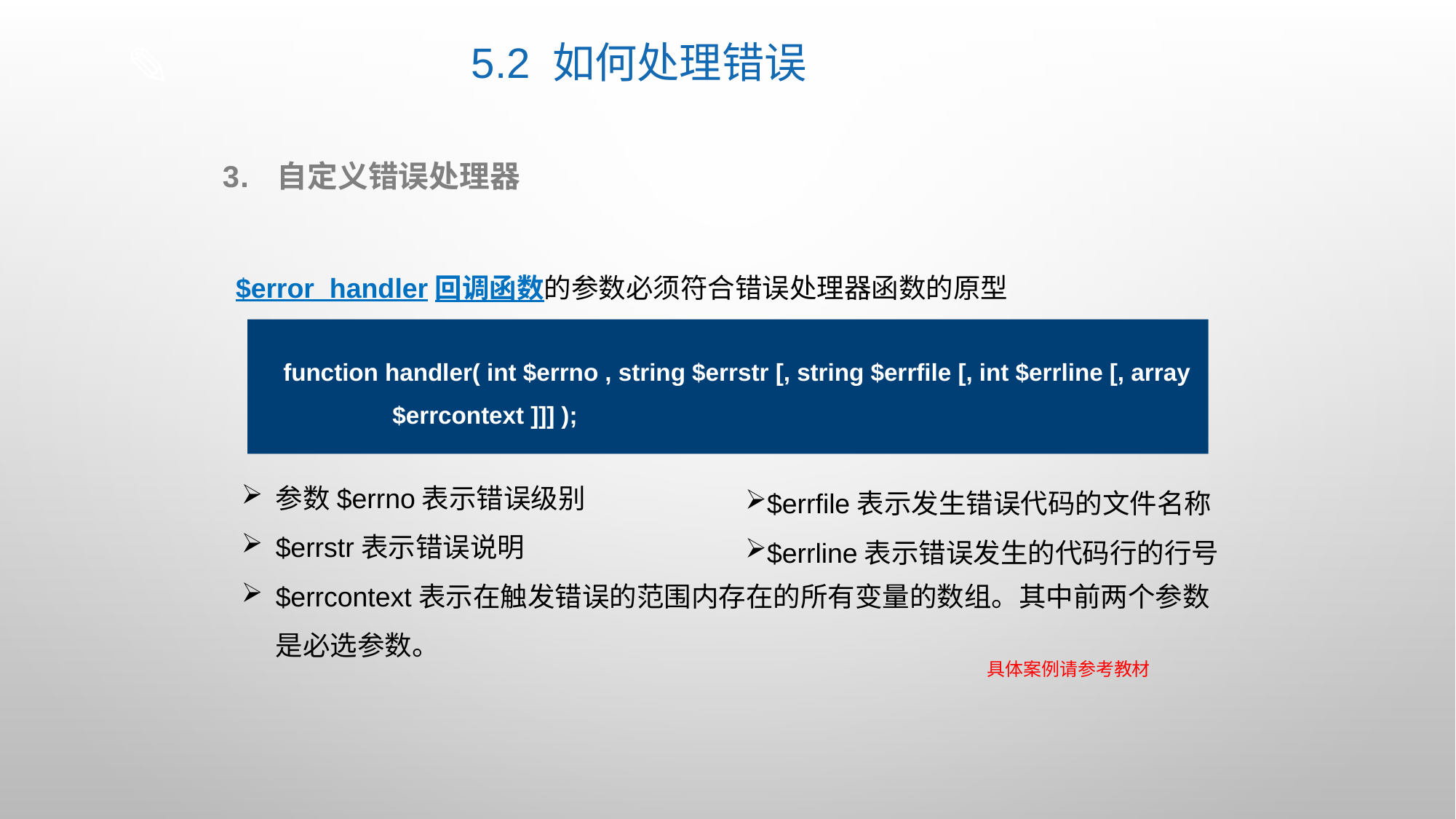

# 5.2 如何处理错误
自定义错误处理器
$error_handler回调函数的参数必须符合错误处理器函数的原型

function handler( int $errno , string $errstr [, string $errfile [, int $errline [, array 	$errcontext ]]] );
参数$errno表示错误级别
$errstr表示错误说明
$errcontext表示在触发错误的范围内存在的所有变量的数组。其中前两个参数是必选参数。
$errfile表示发生错误代码的文件名称
$errline表示错误发生的代码行的行号
具体案例请参考教材